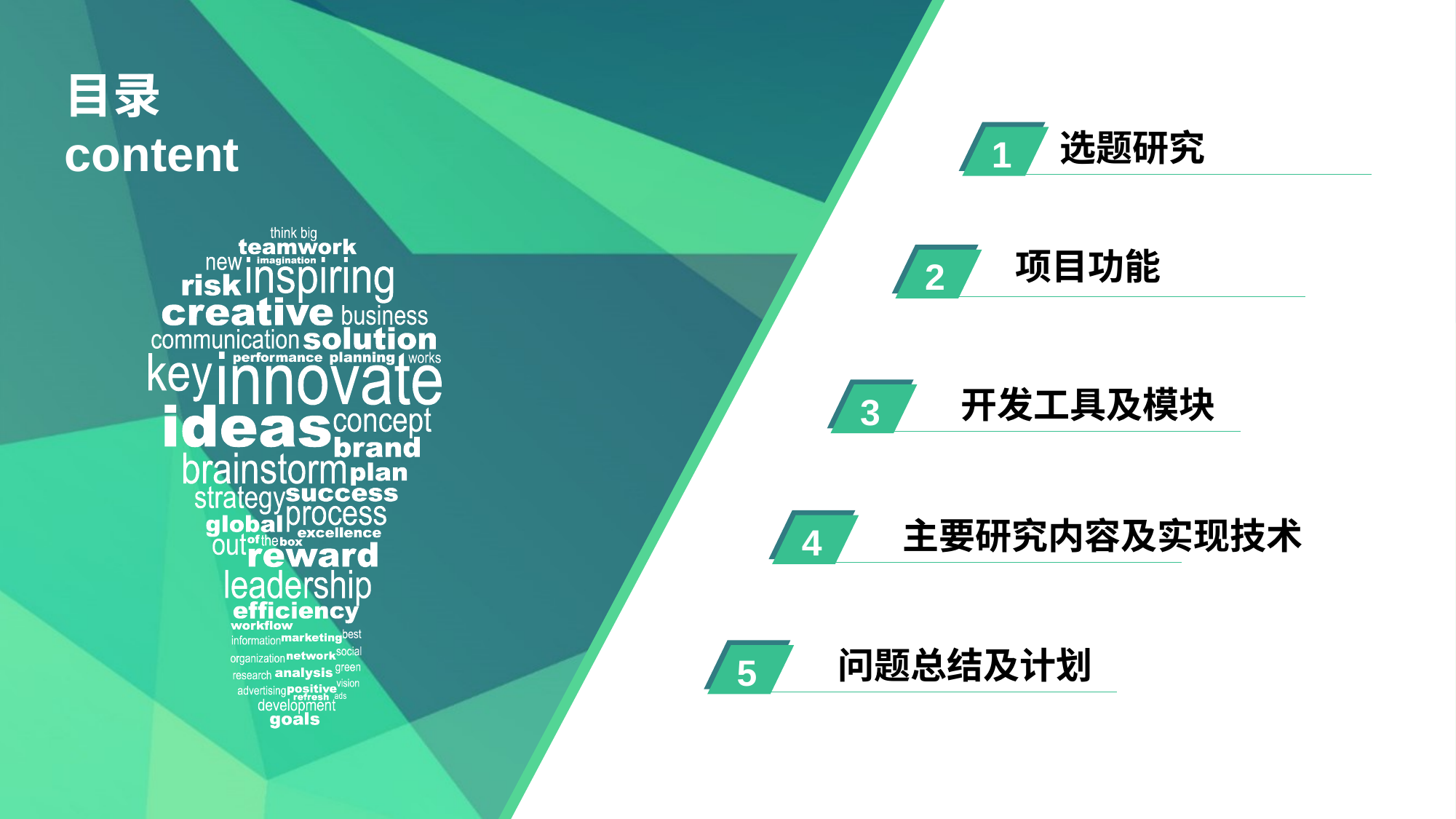

目录  content
选题研究

1

项目功能

2
开发工具及模块

3
主要研究内容及实现技术

4
问题总结及计划

5